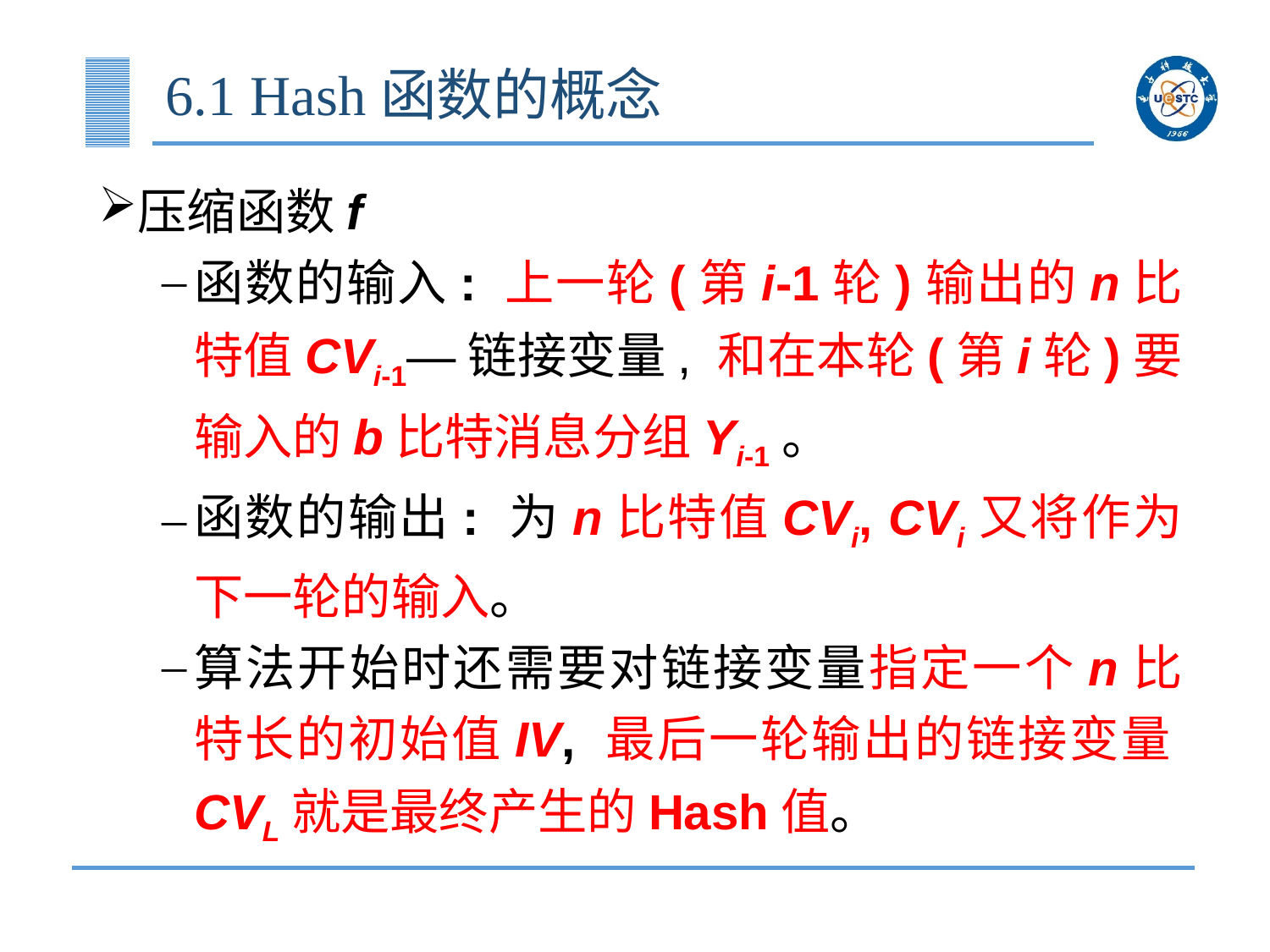

# 6.1 Hash函数的概念
压缩函数f
函数的输入: 上一轮(第i-1轮)输出的n比特值CVi-1—链接变量, 和在本轮(第i轮)要输入的b比特消息分组Yi-1。
函数的输出: 为n比特值CVi, CVi又将作为下一轮的输入。
算法开始时还需要对链接变量指定一个n比特长的初始值IV, 最后一轮输出的链接变量CVL就是最终产生的Hash值。